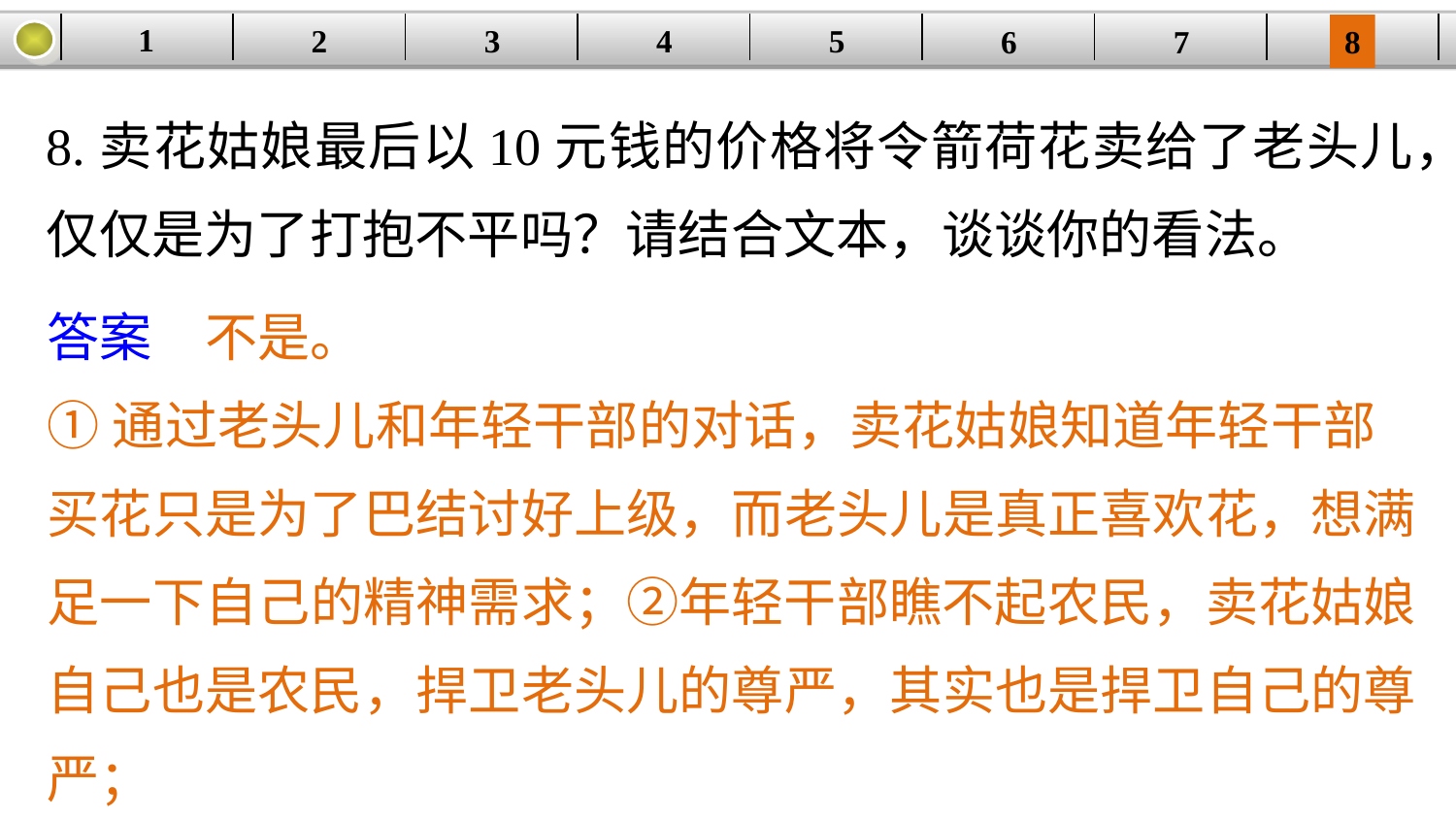

1
2
3
4
|  |  |  |  |  |  |  |  |
| --- | --- | --- | --- | --- | --- | --- | --- |
5
6
7
8

8.卖花姑娘最后以10元钱的价格将令箭荷花卖给了老头儿，仅仅是为了打抱不平吗？请结合文本，谈谈你的看法。
答案　不是。
①通过老头儿和年轻干部的对话，卖花姑娘知道年轻干部买花只是为了巴结讨好上级，而老头儿是真正喜欢花，想满足一下自己的精神需求；②年轻干部瞧不起农民，卖花姑娘自己也是农民，捍卫老头儿的尊严，其实也是捍卫自己的尊严；